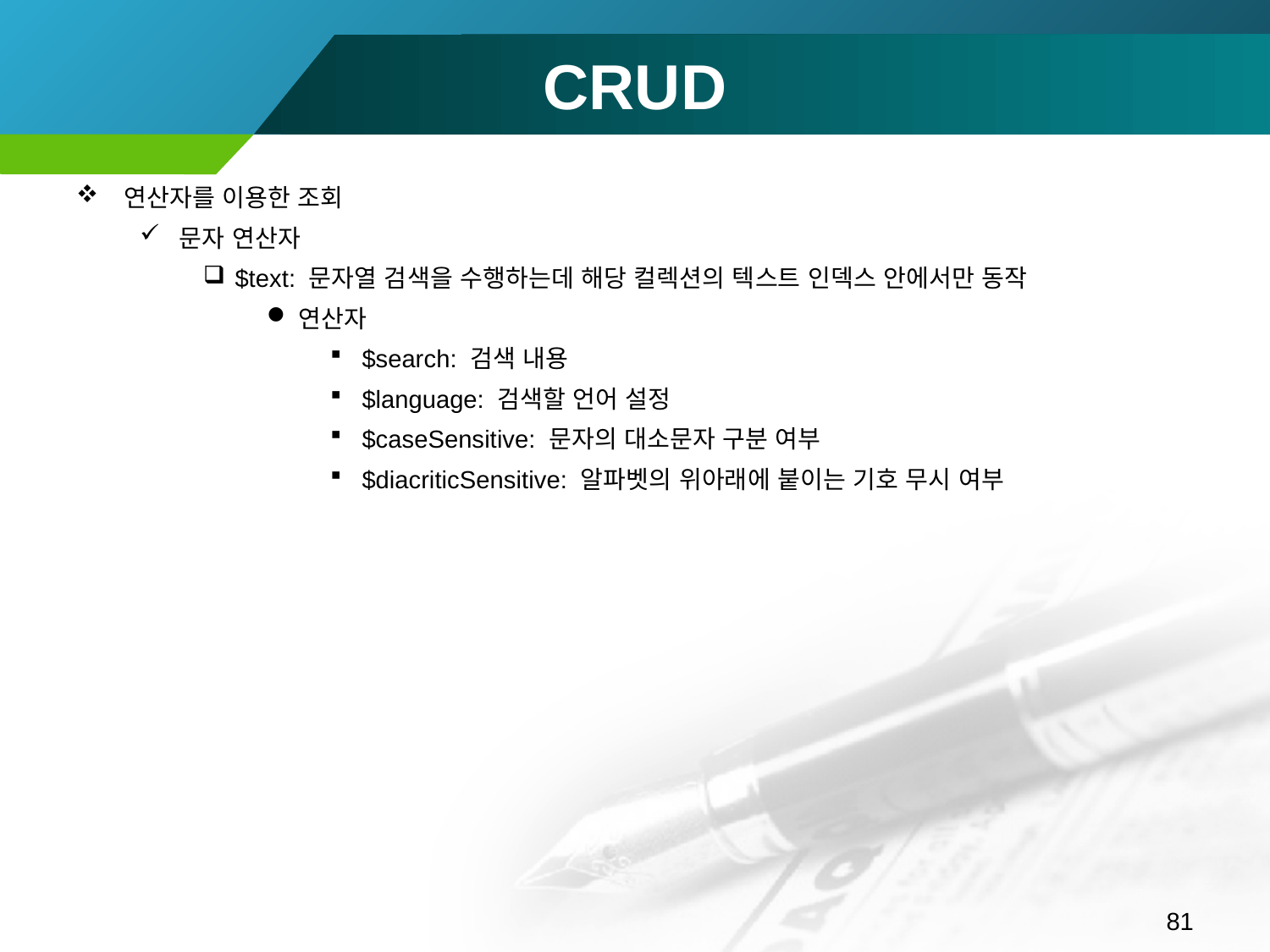

# CRUD
연산자를 이용한 조회
문자 연산자
$text: 문자열 검색을 수행하는데 해당 컬렉션의 텍스트 인덱스 안에서만 동작
연산자
$search: 검색 내용
$language: 검색할 언어 설정
$caseSensitive: 문자의 대소문자 구분 여부
$diacriticSensitive: 알파벳의 위아래에 붙이는 기호 무시 여부
81